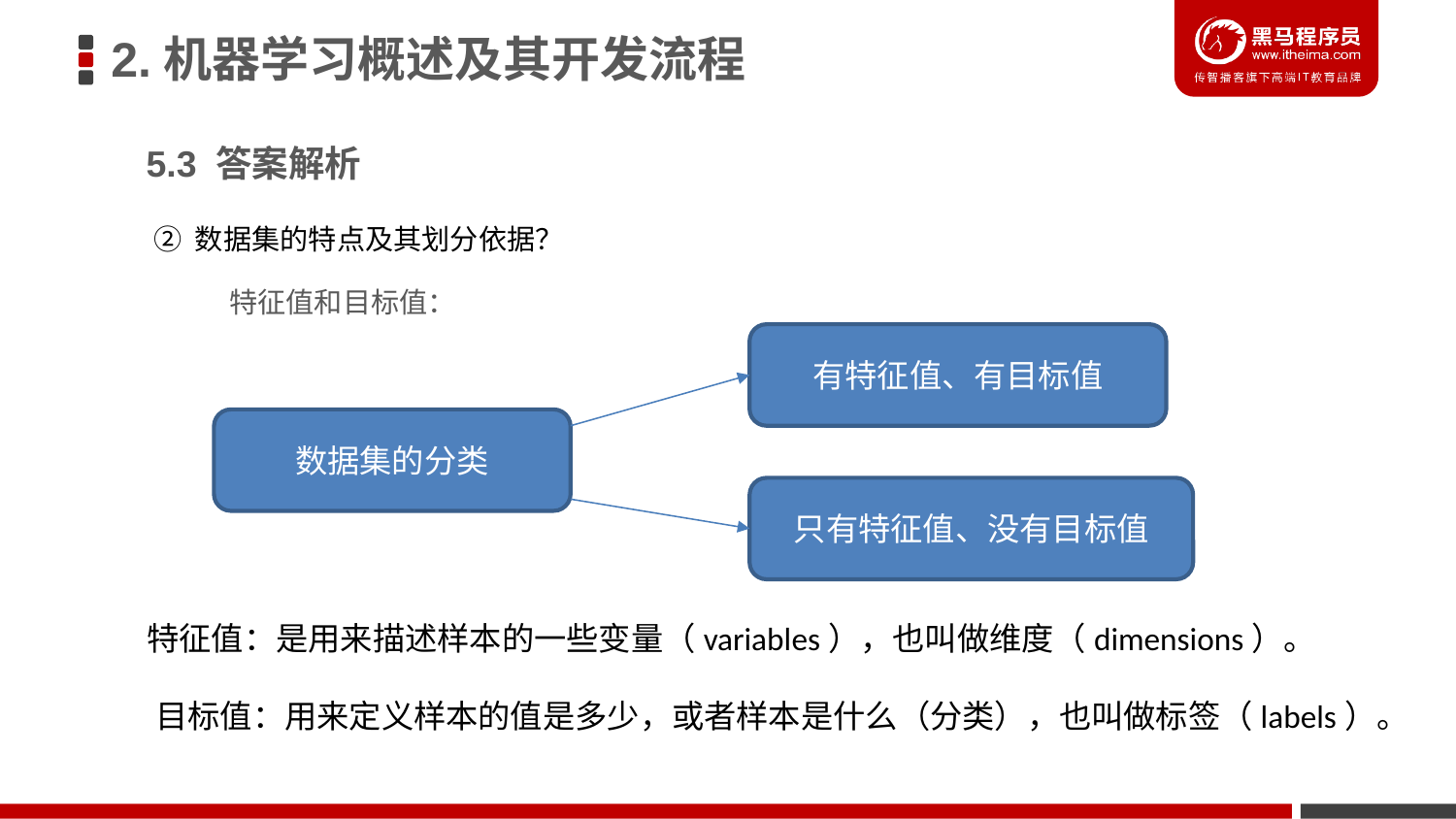

2.机器学习概述及其开发流程
5.3 答案解析
     ② 数据集的特点及其划分依据？
特征值和目标值：
有特征值、有目标值
数据集的分类
只有特征值、没有目标值
特征值：是用来描述样本的一些变量（variables），也叫做维度（dimensions）。
目标值：用来定义样本的值是多少，或者样本是什么（分类），也叫做标签（labels）。